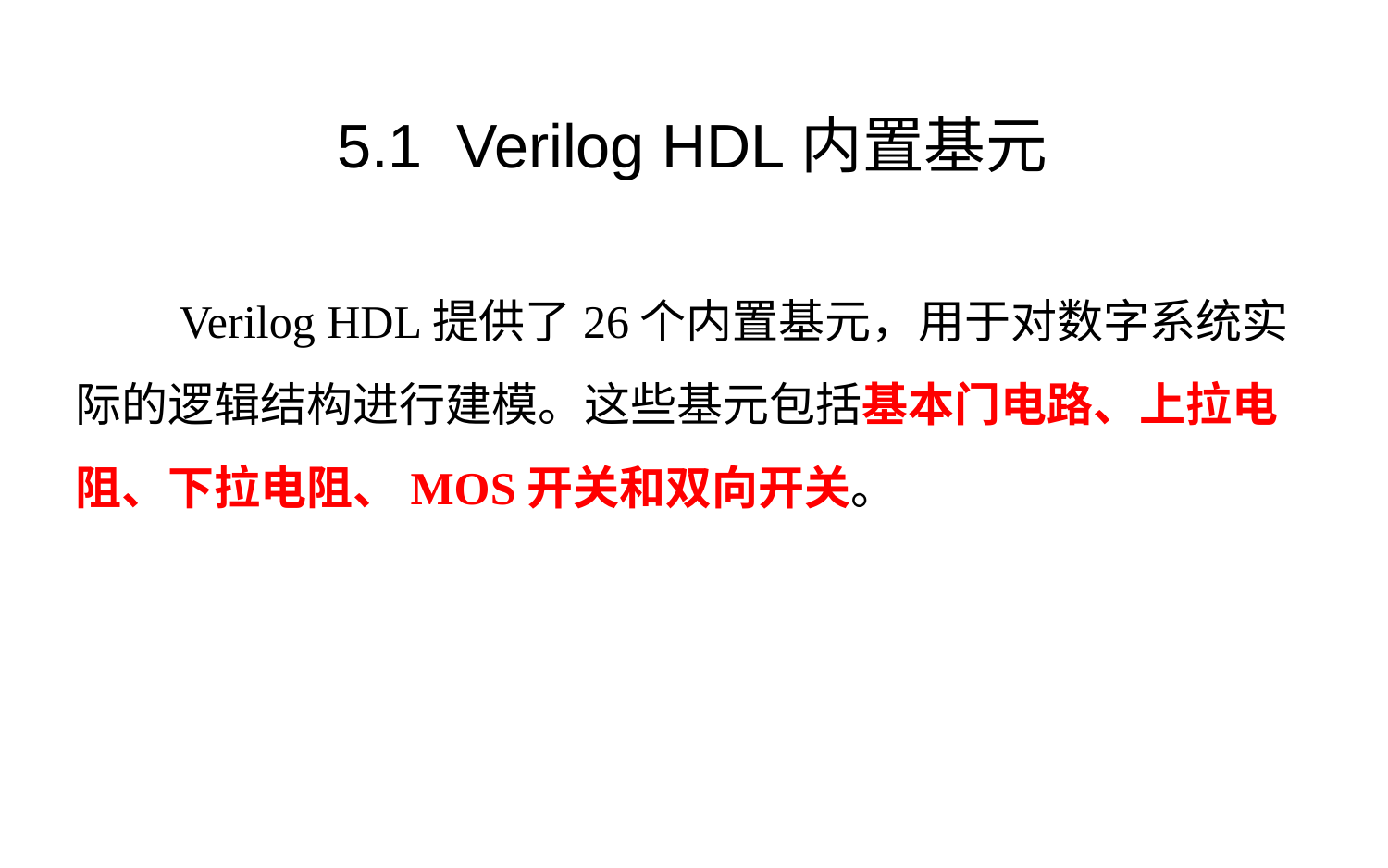

# 5.1  Verilog HDL内置基元 　　Verilog HDL提供了26个内置基元，用于对数字系统实际的逻辑结构进行建模。这些基元包括基本门电路、上拉电阻、下拉电阻、MOS开关和双向开关。